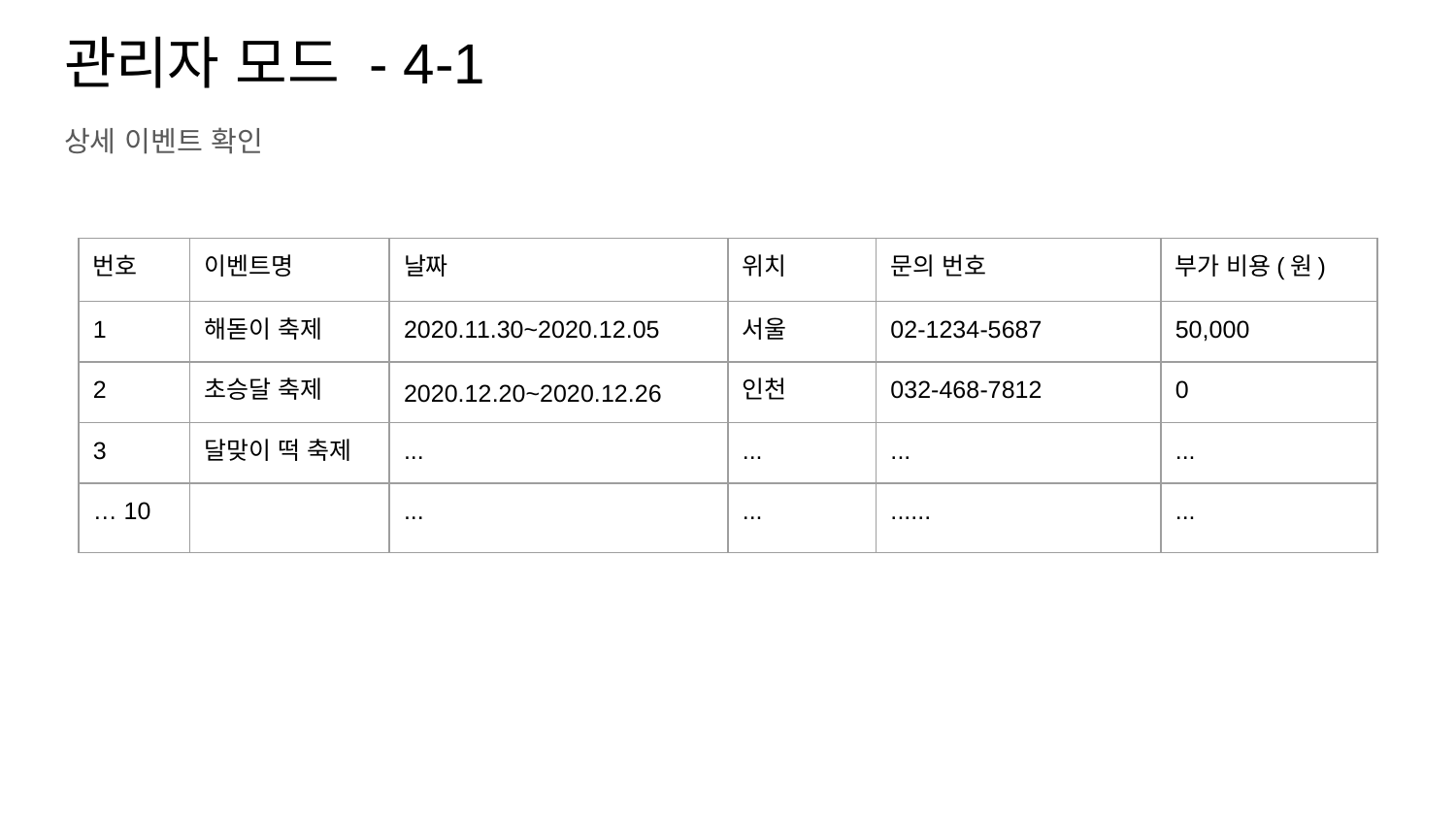

# 관리자 모드 - 4-1

상세 이벤트 확인

| 번호 | 이벤트명 | 날짜 | 위치 | 문의 번호 | 부가 비용(원) |
| --- | --- | --- | --- | --- | --- |
| 1 | 해돋이 축제 | 2020.11.30~2020.12.05 | 서울 | 02-1234-5687 | 50,000 |
| 2 | 초승달 축제 | 2020.12.20~2020.12.26 | 인천 | 032-468-7812 | 0 |
| 3 | 달맞이 떡 축제 | ... | ... | ... | ... |
| … 10 |  | ... | ... | ...... | ... |